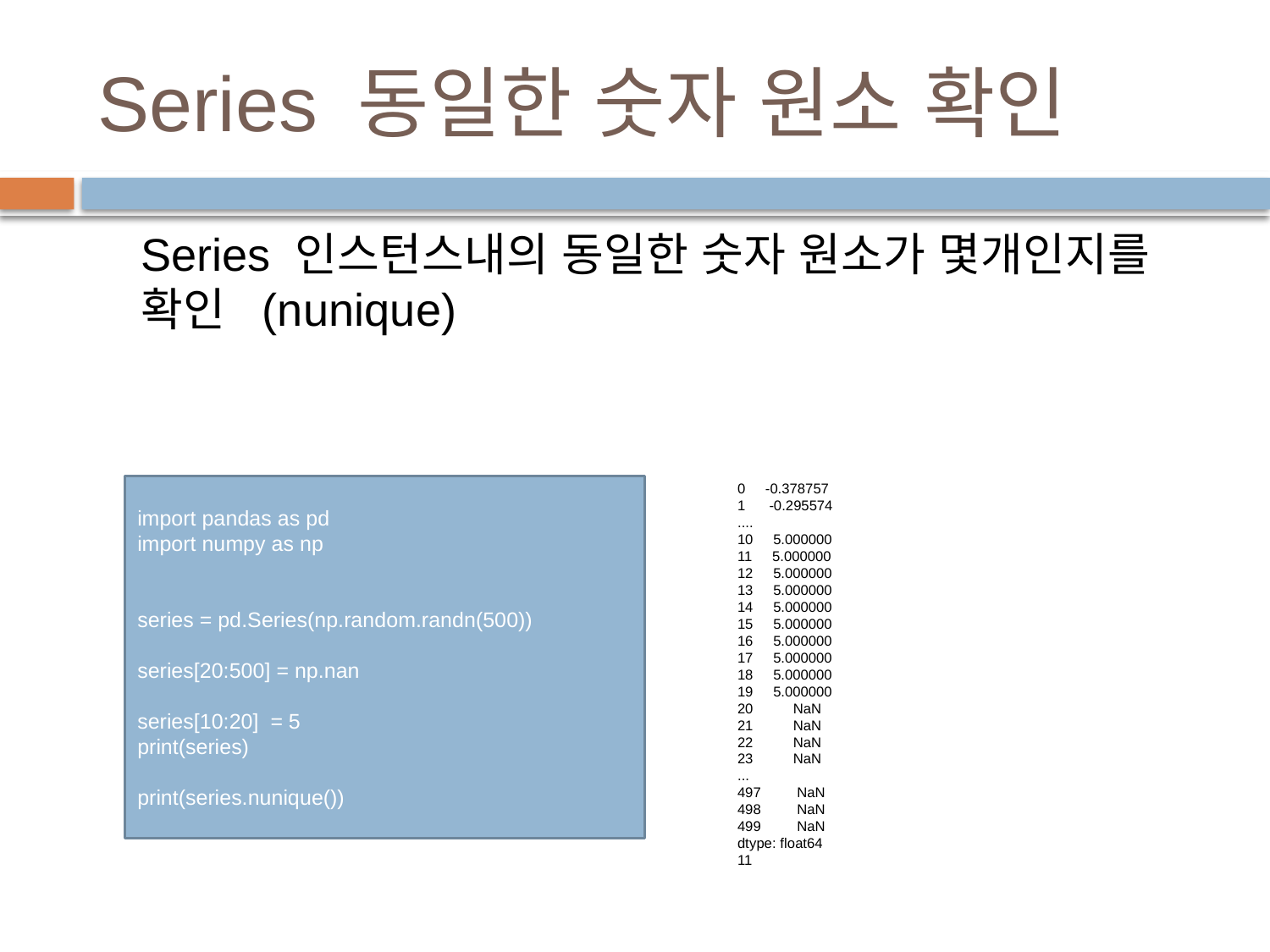

# Series 동일한 숫자 원소 확인
Series 인스턴스내의 동일한 숫자 원소가 몇개인지를 확인  (nunique)
0     -0.378757
-0.295574
....
10     5.000000
11     5.000000
12     5.000000
13     5.000000
14     5.000000
15     5.000000
16     5.000000
17     5.000000
18     5.000000
19     5.000000
20          NaN
21          NaN
22          NaN
23          NaN
...
497         NaN
498         NaN
499         NaN
dtype: float64
11
import pandas as pd
import numpy as np

series = pd.Series(np.random.randn(500))

series[20:500] = np.nan

series[10:20]  = 5
print(series)

print(series.nunique())